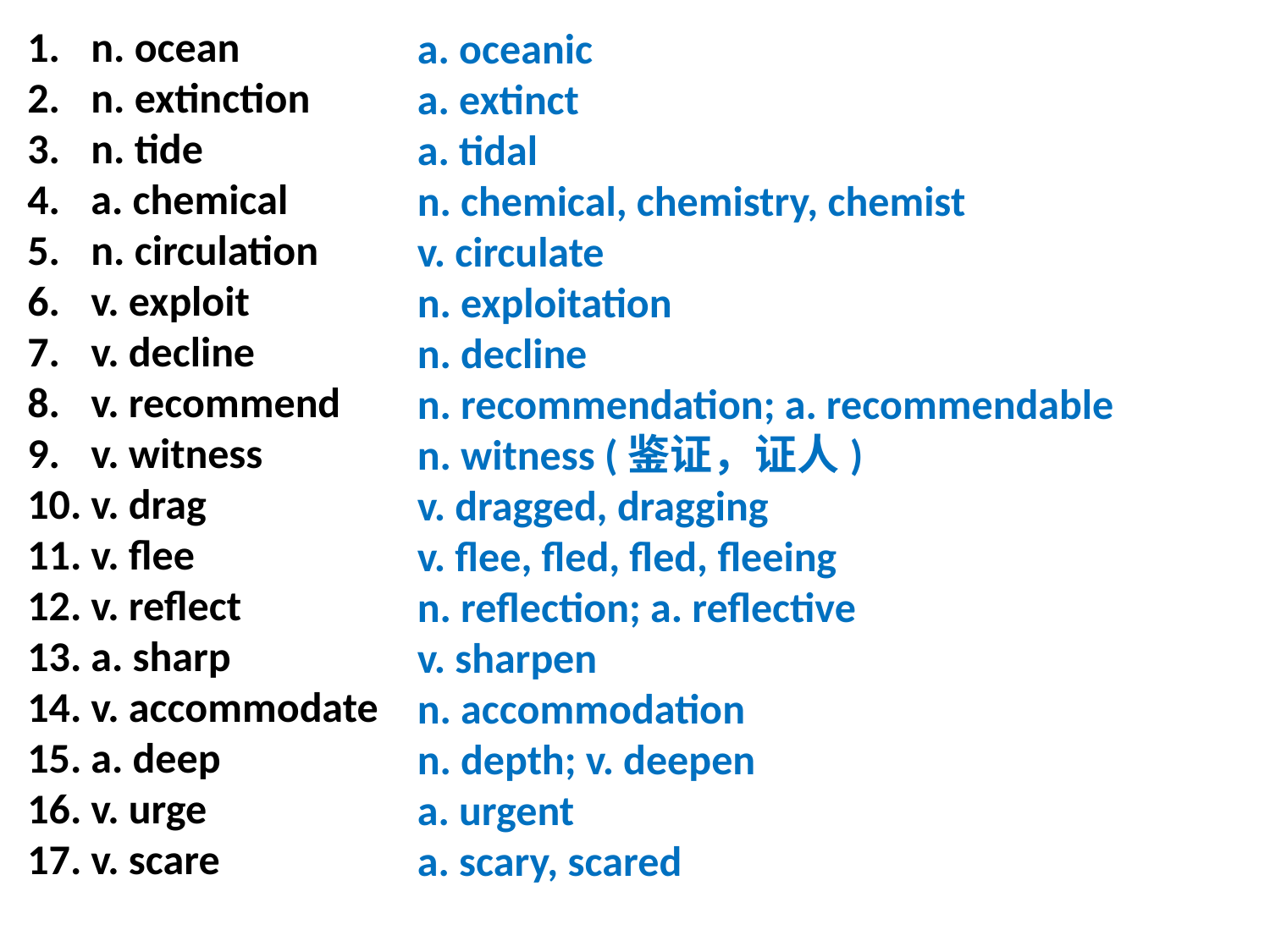

a. oceanic
a. extinct
a. tidal
n. chemical, chemistry, chemist
v. circulate
n. exploitation
n. decline
n. recommendation; a. recommendable
n. witness (鉴证，证人)
v. dragged, dragging
v. flee, fled, fled, fleeing
n. reflection; a. reflective
v. sharpen
n. accommodation
n. depth; v. deepen
a. urgent
a. scary, scared
n. ocean
n. extinction
n. tide
a. chemical
n. circulation
v. exploit
v. decline
v. recommend
v. witness
v. drag
v. flee
v. reflect
a. sharp
v. accommodate
a. deep
v. urge
v. scare